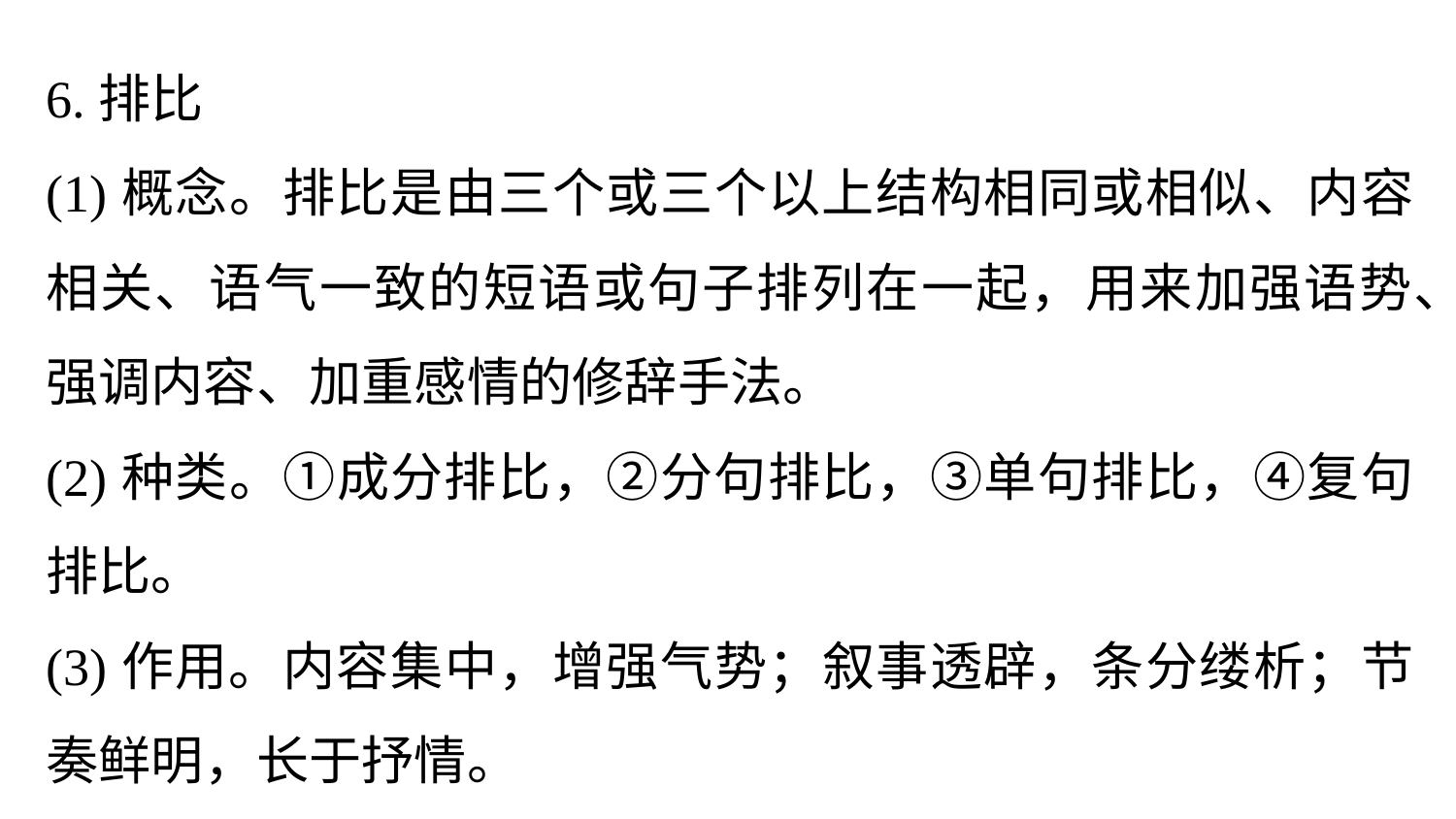

6.排比
(1)概念。排比是由三个或三个以上结构相同或相似、内容相关、语气一致的短语或句子排列在一起，用来加强语势、强调内容、加重感情的修辞手法。
(2)种类。①成分排比，②分句排比，③单句排比，④复句排比。
(3)作用。内容集中，增强气势；叙事透辟，条分缕析；节奏鲜明，长于抒情。